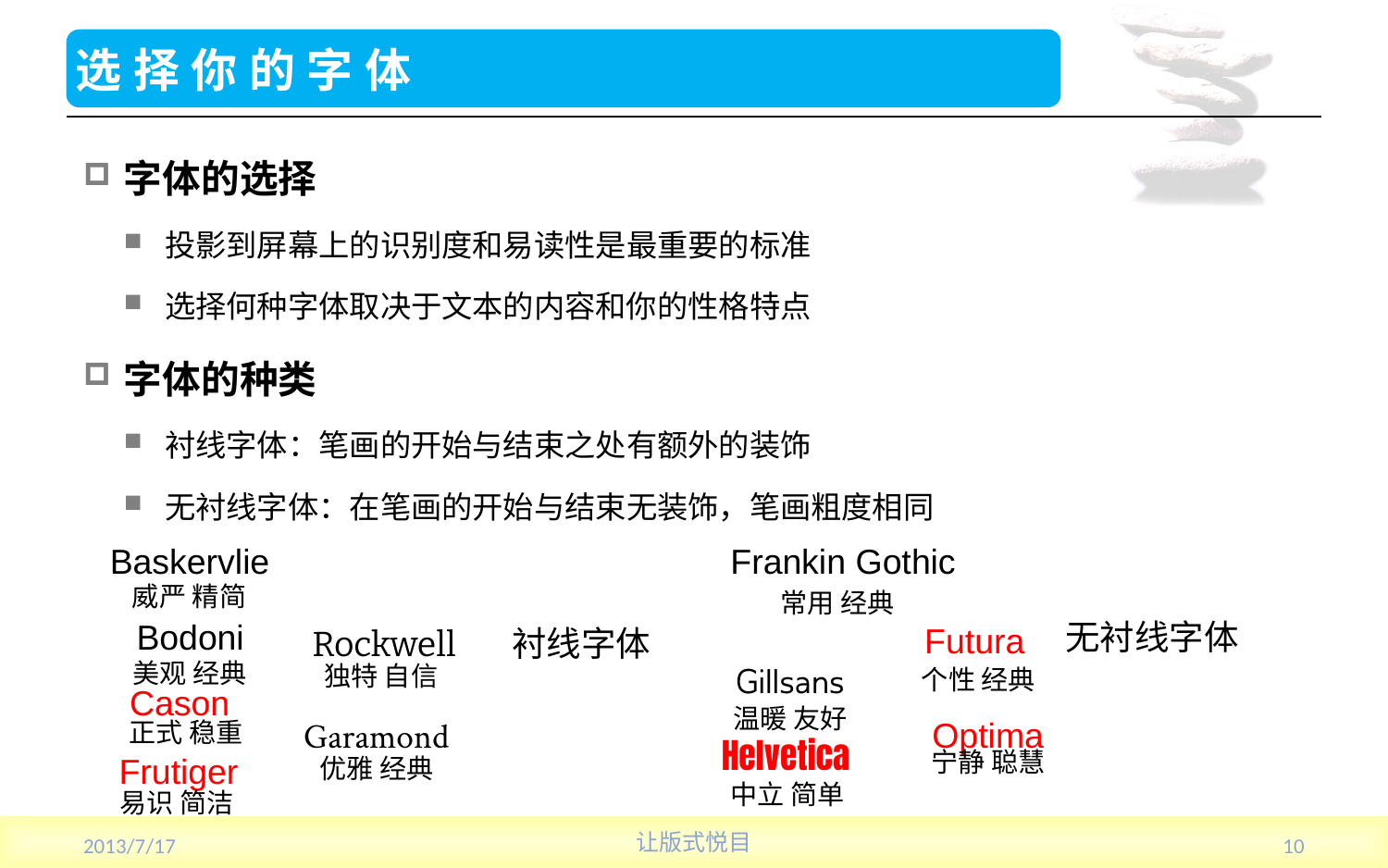

# 选择你的字体
字体的选择
投影到屏幕上的识别度和易读性是最重要的标准
选择何种字体取决于文本的内容和你的性格特点
字体的种类
衬线字体：笔画的开始与结束之处有额外的装饰
无衬线字体：在笔画的开始与结束无装饰，笔画粗度相同
Baskervlie
威严 精简
Frankin Gothic
常用 经典
Bodoni
美观 经典
无衬线字体
Futura
个性 经典
Rockwell
独特 自信
衬线字体
Gillsans
温暖 友好
Cason
正式 稳重
Garamond
优雅 经典
Optima
宁静 聪慧
Helvetica
中立 简单
Frutiger
易识 简洁
2013/7/17
让版式悦目
10